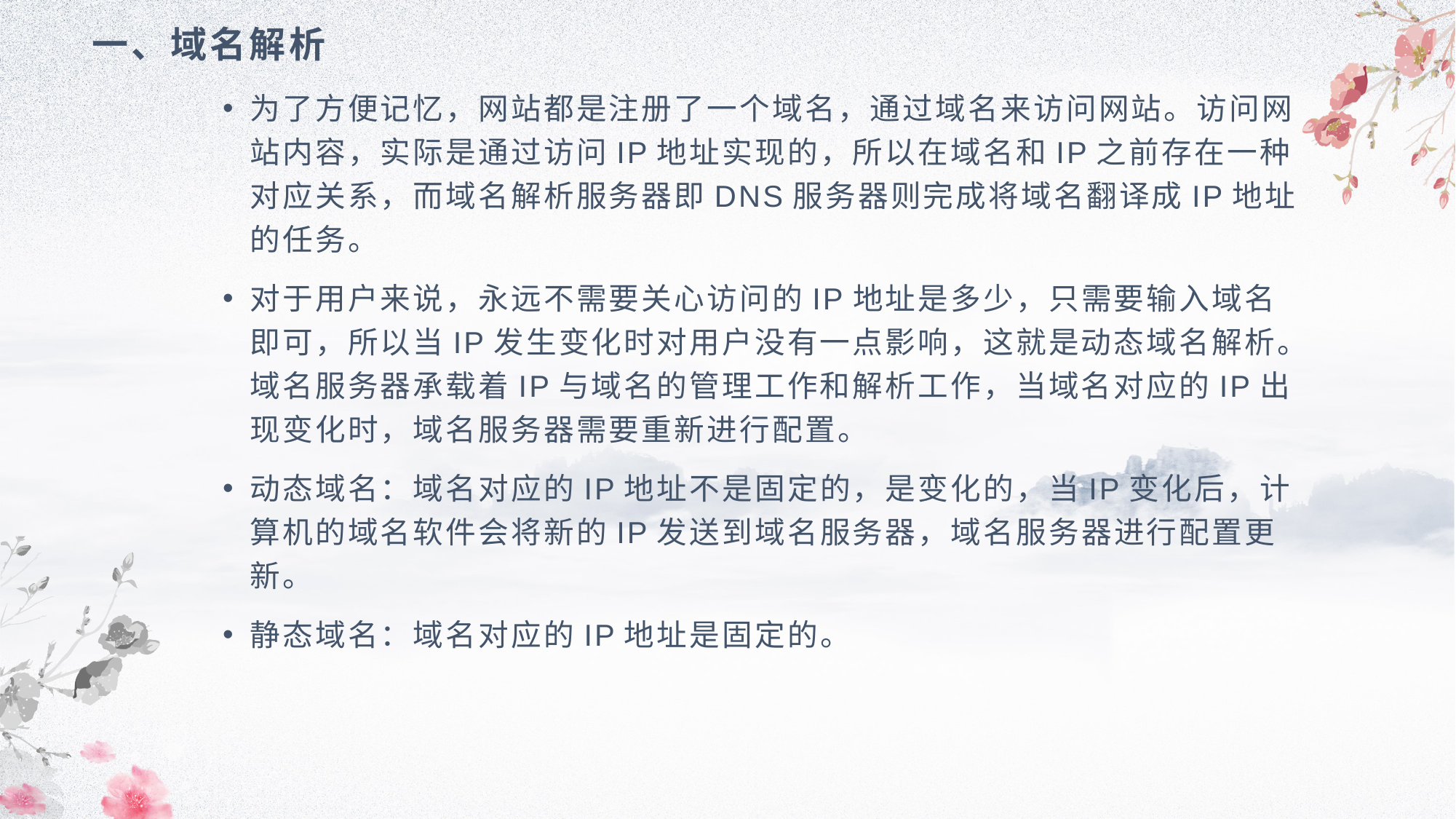

# 一、域名解析
为了方便记忆，网站都是注册了一个域名，通过域名来访问网站。访问网站内容，实际是通过访问IP地址实现的，所以在域名和IP之前存在一种对应关系，而域名解析服务器即DNS服务器则完成将域名翻译成IP地址的任务。
对于用户来说，永远不需要关心访问的IP地址是多少，只需要输入域名即可，所以当IP发生变化时对用户没有一点影响，这就是动态域名解析。域名服务器承载着IP与域名的管理工作和解析工作，当域名对应的IP出现变化时，域名服务器需要重新进行配置。
动态域名：域名对应的IP地址不是固定的，是变化的，当IP变化后，计算机的域名软件会将新的IP发送到域名服务器，域名服务器进行配置更新。
静态域名：域名对应的IP地址是固定的。